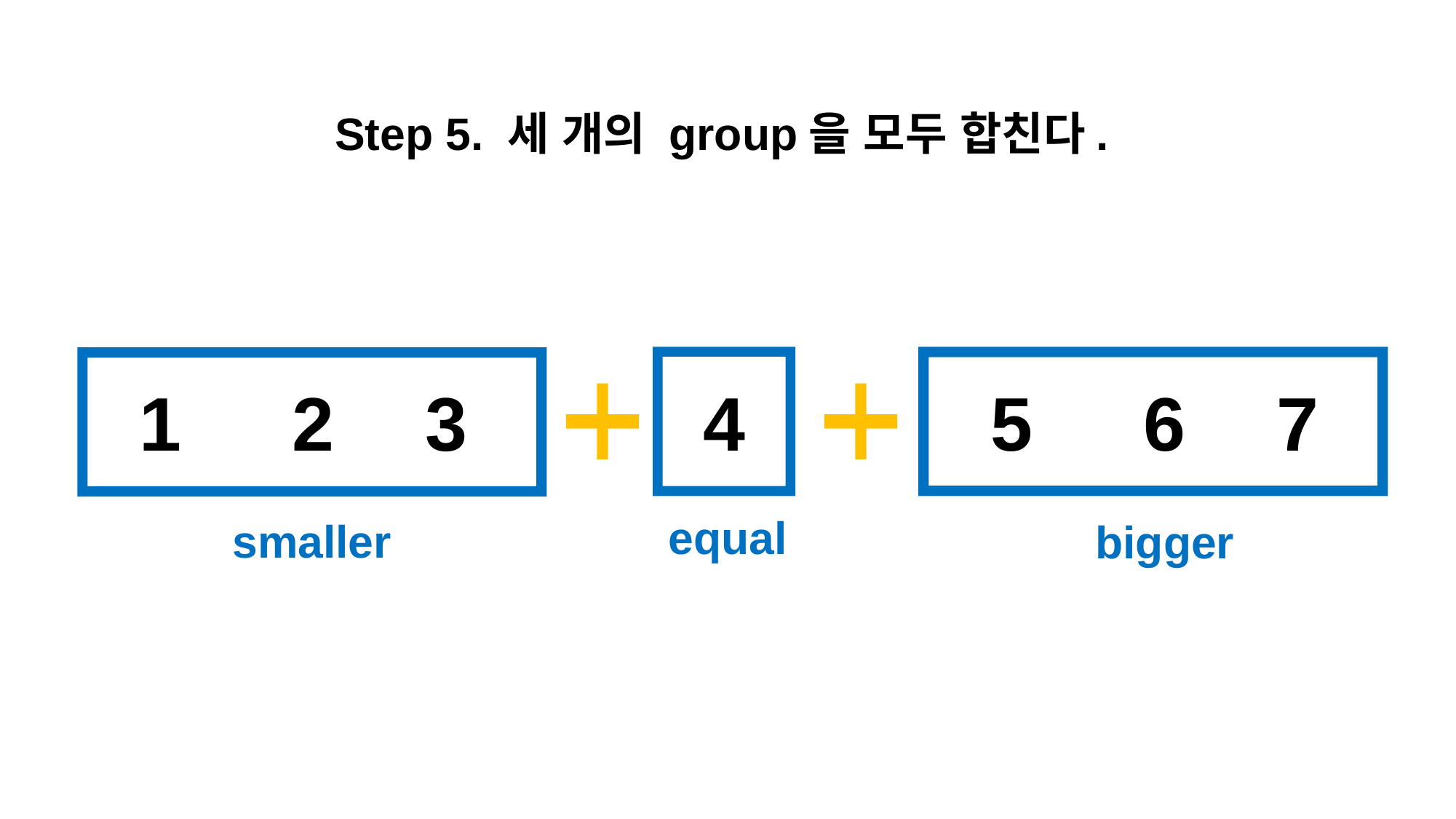

Step 5. 세 개의 group을 모두 합친다.

1
2
3
4
5
6
7

equal
smaller
bigger